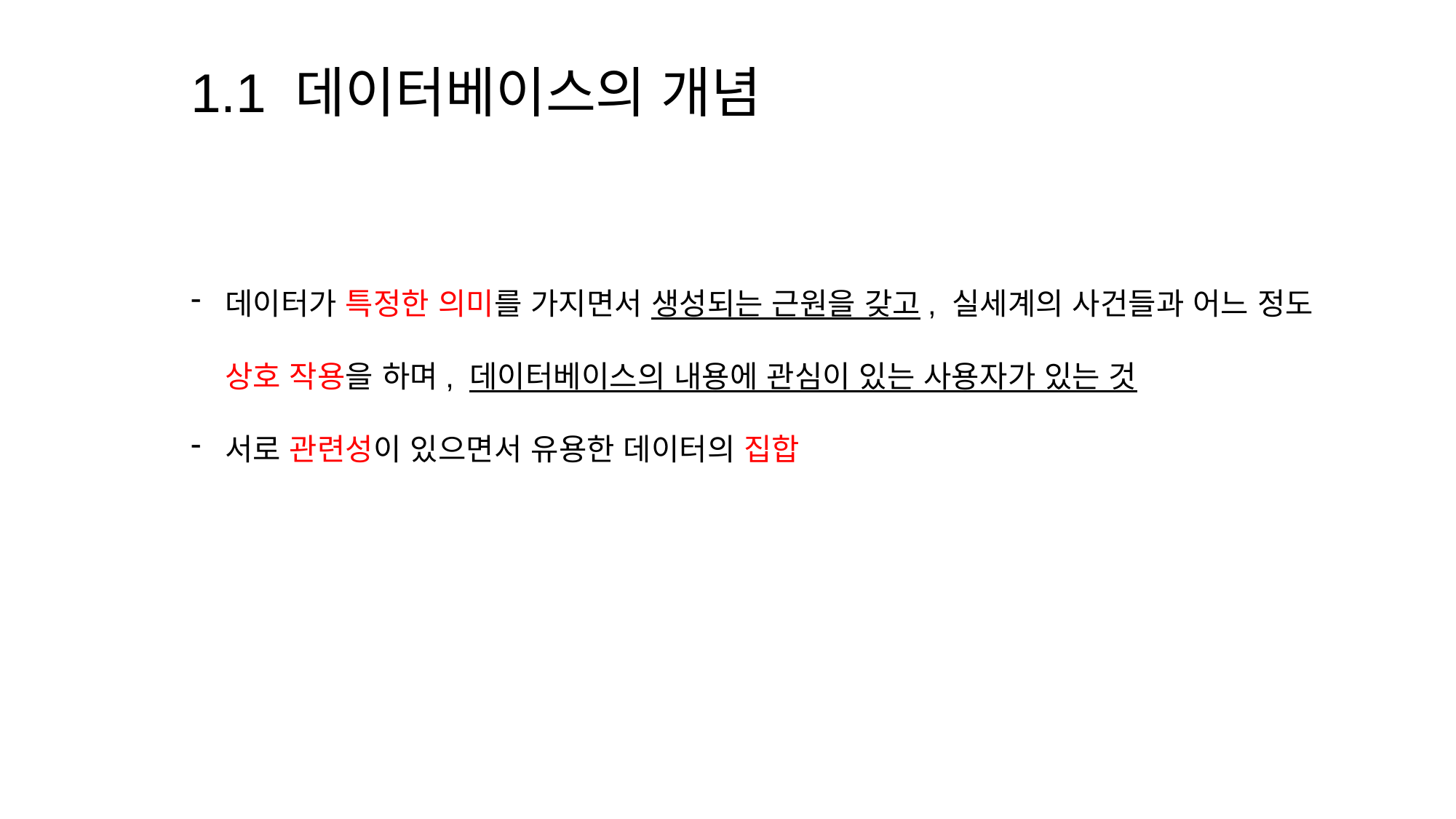

1.1 데이터베이스의 개념
데이터가 특정한 의미를 가지면서 생성되는 근원을 갖고, 실세계의 사건들과 어느 정도 상호 작용을 하며, 데이터베이스의 내용에 관심이 있는 사용자가 있는 것
서로 관련성이 있으면서 유용한 데이터의 집합